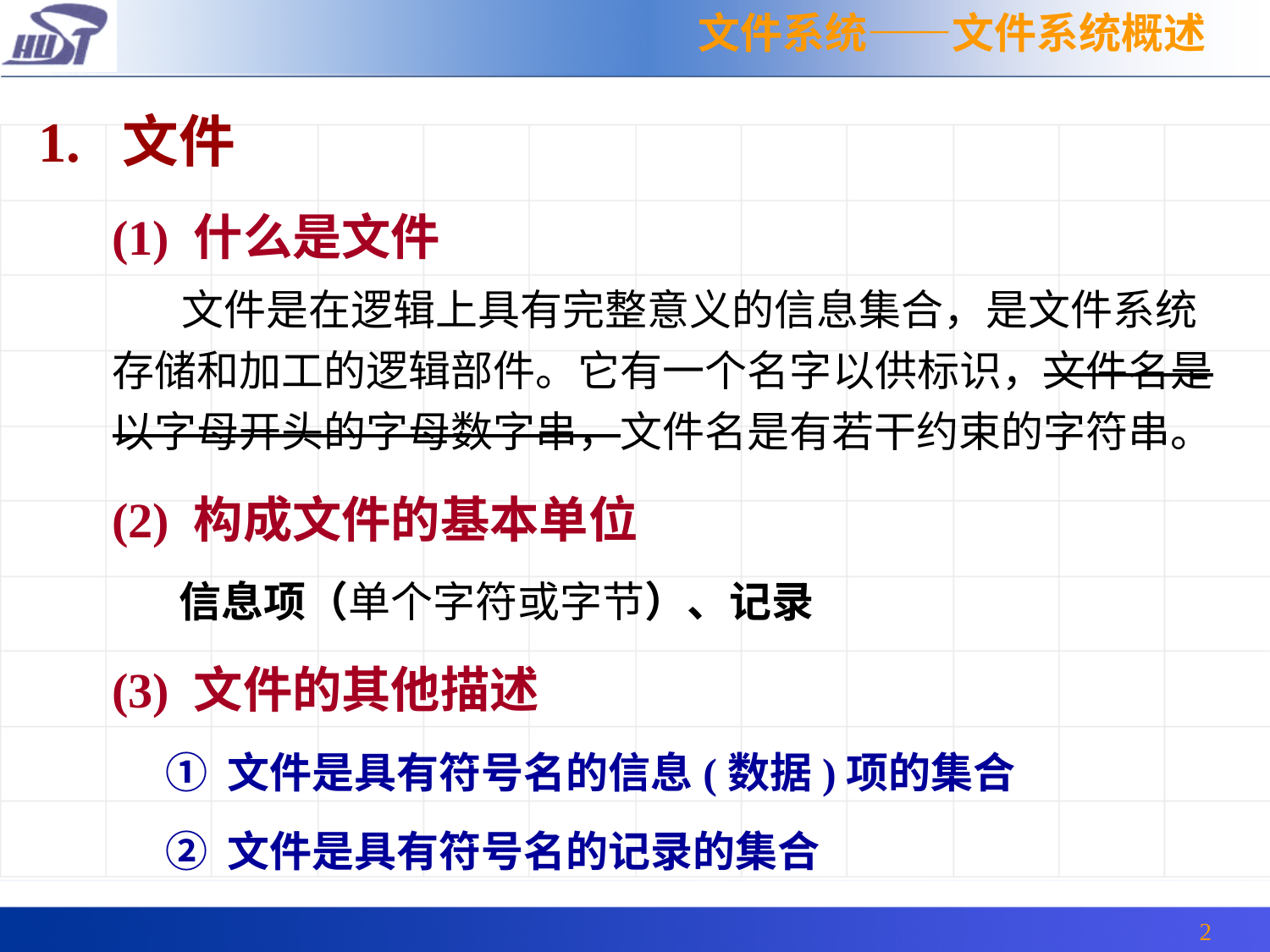

文件系统——文件系统概述
1.  文件
      (1) 什么是文件
              文件是在逻辑上具有完整意义的信息集合，是文件系统存储和加工的逻辑部件。它有一个名字以供标识，文件名是以字母开头的字母数字串，文件名是有若干约束的字符串。
      (2) 构成文件的基本单位
       信息项（单个字符或字节）、记录
      (3) 文件的其他描述
	① 文件是具有符号名的信息(数据)项的集合
	② 文件是具有符号名的记录的集合
2